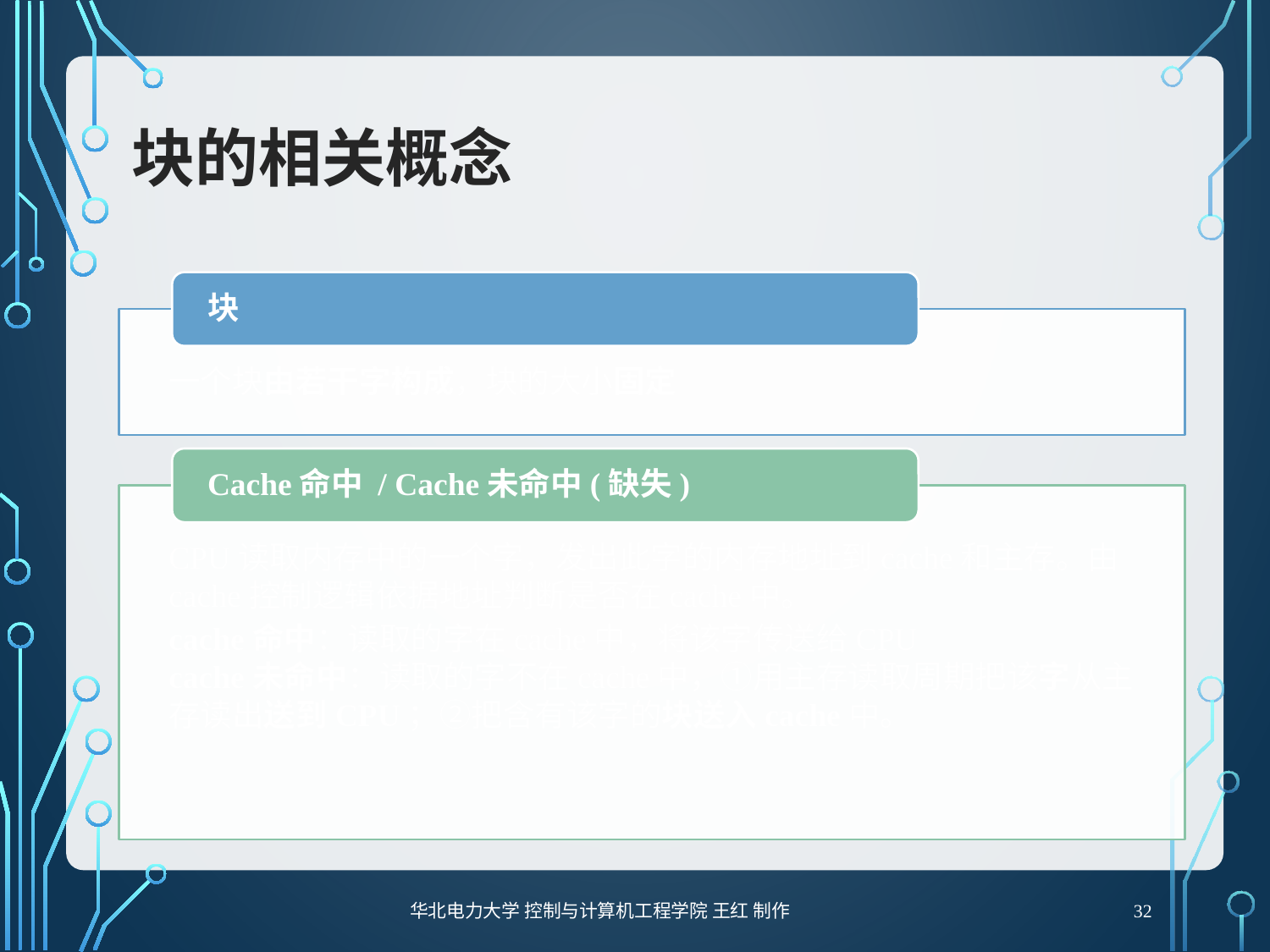

# 块的相关概念
一个块由若干字构成，块的大小固定
块
CPU读取内存中的一个字，发出此字的内存地址到cache和主存。由cache控制逻辑依据地址判断是否在cache中。
cache命中：读取的字在cache中，将该字传送给CPU
cache未命中：读取的字不在cache中，①用主存读取周期把该字从主存读出送到CPU；②把含有该字的块送入cache中。
Cache命中 / Cache未命中(缺失)
32
华北电力大学 控制与计算机工程学院 王红 制作